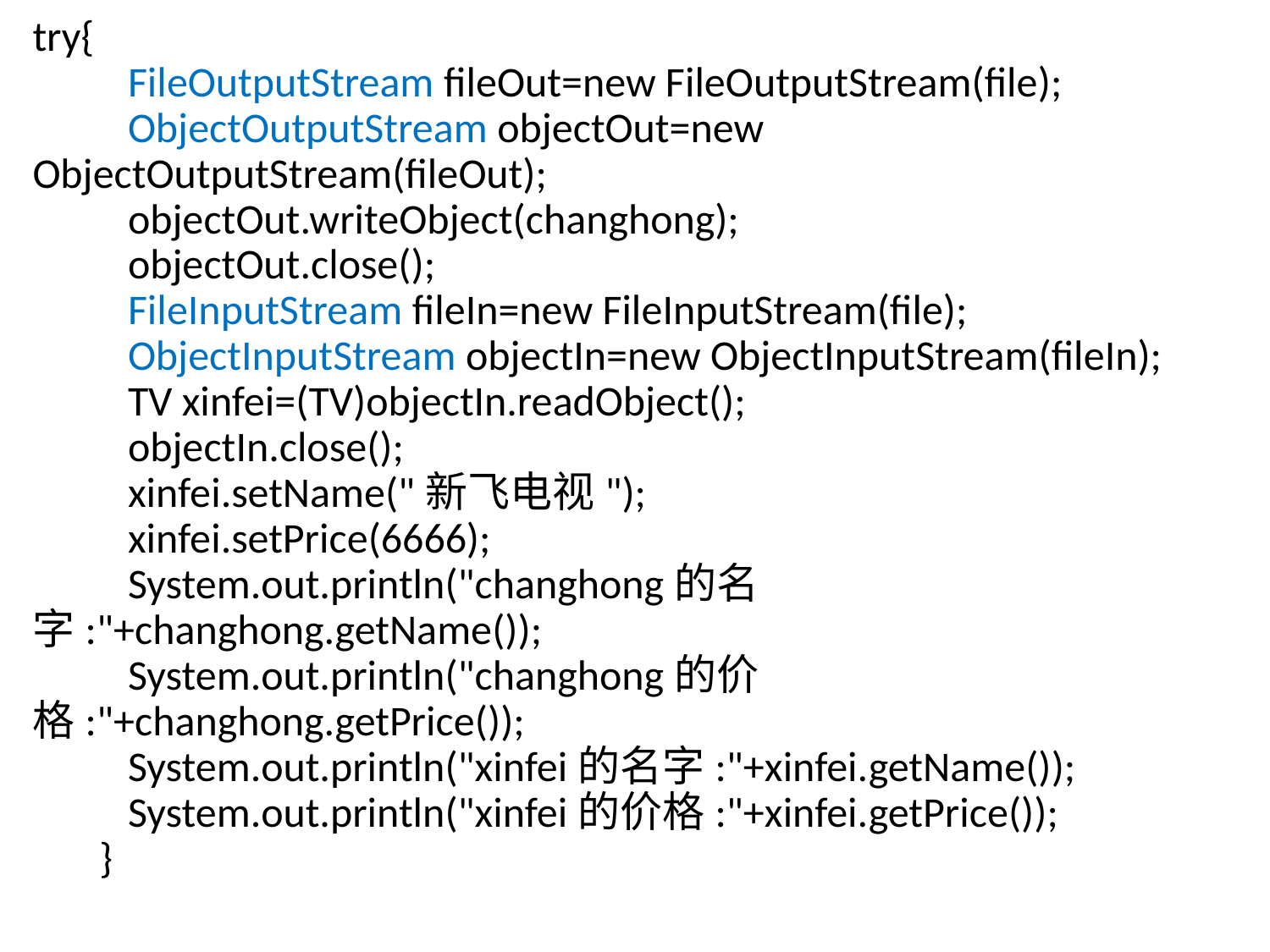

try{
          FileOutputStream fileOut=new FileOutputStream(file);
          ObjectOutputStream objectOut=new ObjectOutputStream(fileOut);
          objectOut.writeObject(changhong);
          objectOut.close();
          FileInputStream fileIn=new FileInputStream(file);
          ObjectInputStream objectIn=new ObjectInputStream(fileIn);
          TV xinfei=(TV)objectIn.readObject();
          objectIn.close();
          xinfei.setName("新飞电视");
          xinfei.setPrice(6666);
          System.out.println("changhong的名字:"+changhong.getName());
          System.out.println("changhong的价格:"+changhong.getPrice());
          System.out.println("xinfei的名字:"+xinfei.getName());
          System.out.println("xinfei的价格:"+xinfei.getPrice());
       }